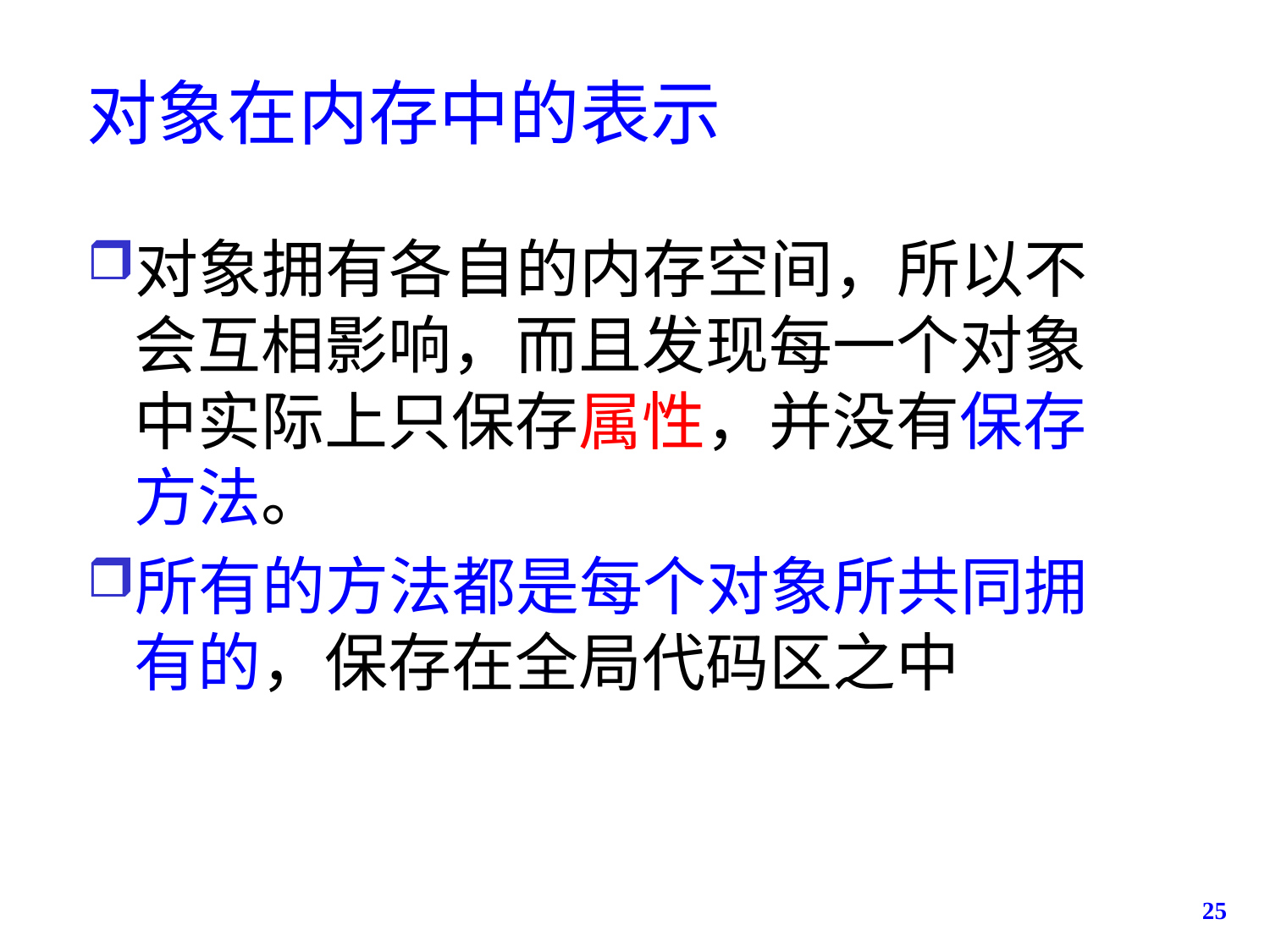

# 对象在内存中的表示
对象拥有各自的内存空间，所以不会互相影响，而且发现每一个对象中实际上只保存属性，并没有保存方法。
所有的方法都是每个对象所共同拥有的，保存在全局代码区之中

25